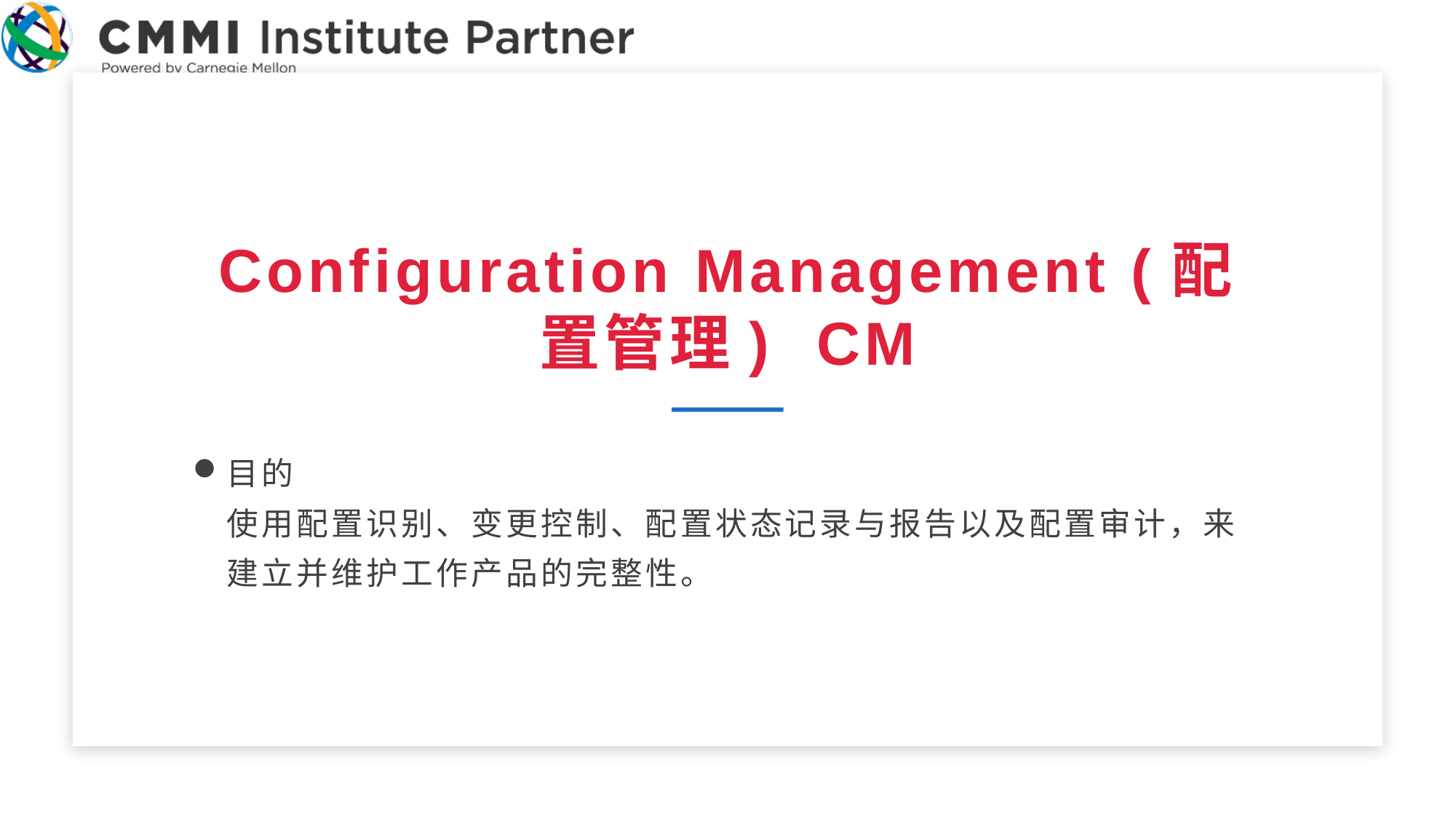

Configuration Management (配置管理)  CM

目的
使用配置识别、变更控制、配置状态记录与报告以及配置审计，来建立并维护工作产品的完整性。